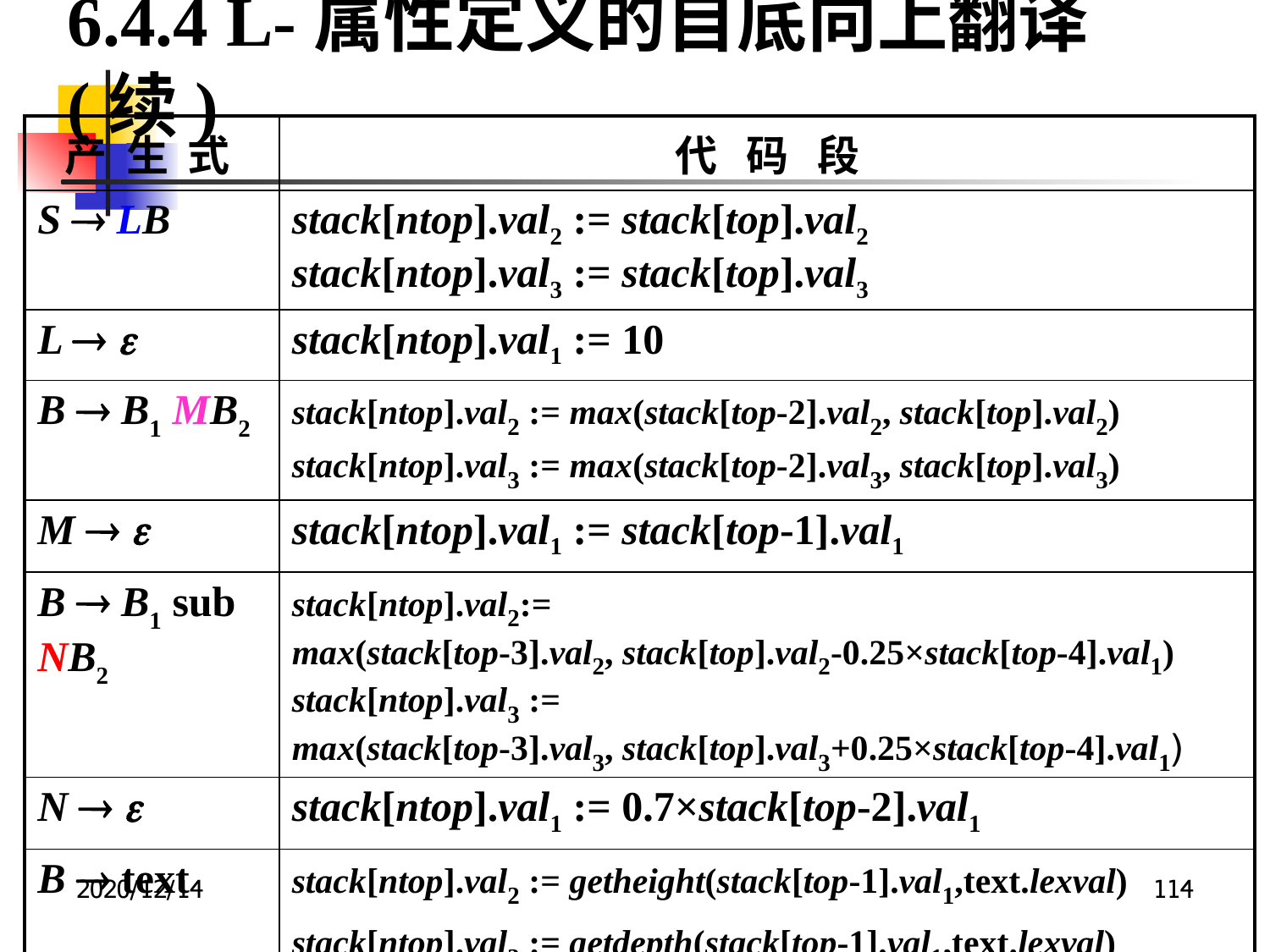

6.4.4 L-属性定义的自底向上翻译(续)
| 产 生 式 | 代 码 段 |
| --- | --- |
| S → LB | stack[ntop].val2 := stack[top].val2 stack[ntop].val3 := stack[top].val3 |
| L → ε | stack[ntop].val1 := 10 |
| B → B1 MB2 | stack[ntop].val2 := max(stack[top-2].val2, stack[top].val2) stack[ntop].val3 := max(stack[top-2].val3, stack[top].val3) |
| M → ε | stack[ntop].val1 := stack[top-1].val1 |
| B → B1 sub NB2 | stack[ntop].val2:= max(stack[top-3].val2, stack[top].val2-0.25×stack[top-4].val1) stack[ntop].val3 := max(stack[top-3].val3, stack[top].val3+0.25×stack[top-4].val1) |
| N → ε | stack[ntop].val1 := 0.7×stack[top-2].val1 |
| B → text | stack[ntop].val2 := getheight(stack[top-1].val1,text.lexval) stack[ntop].val3 := getdepth(stack[top-1].val1,text.lexval) |
2020/12/14
114